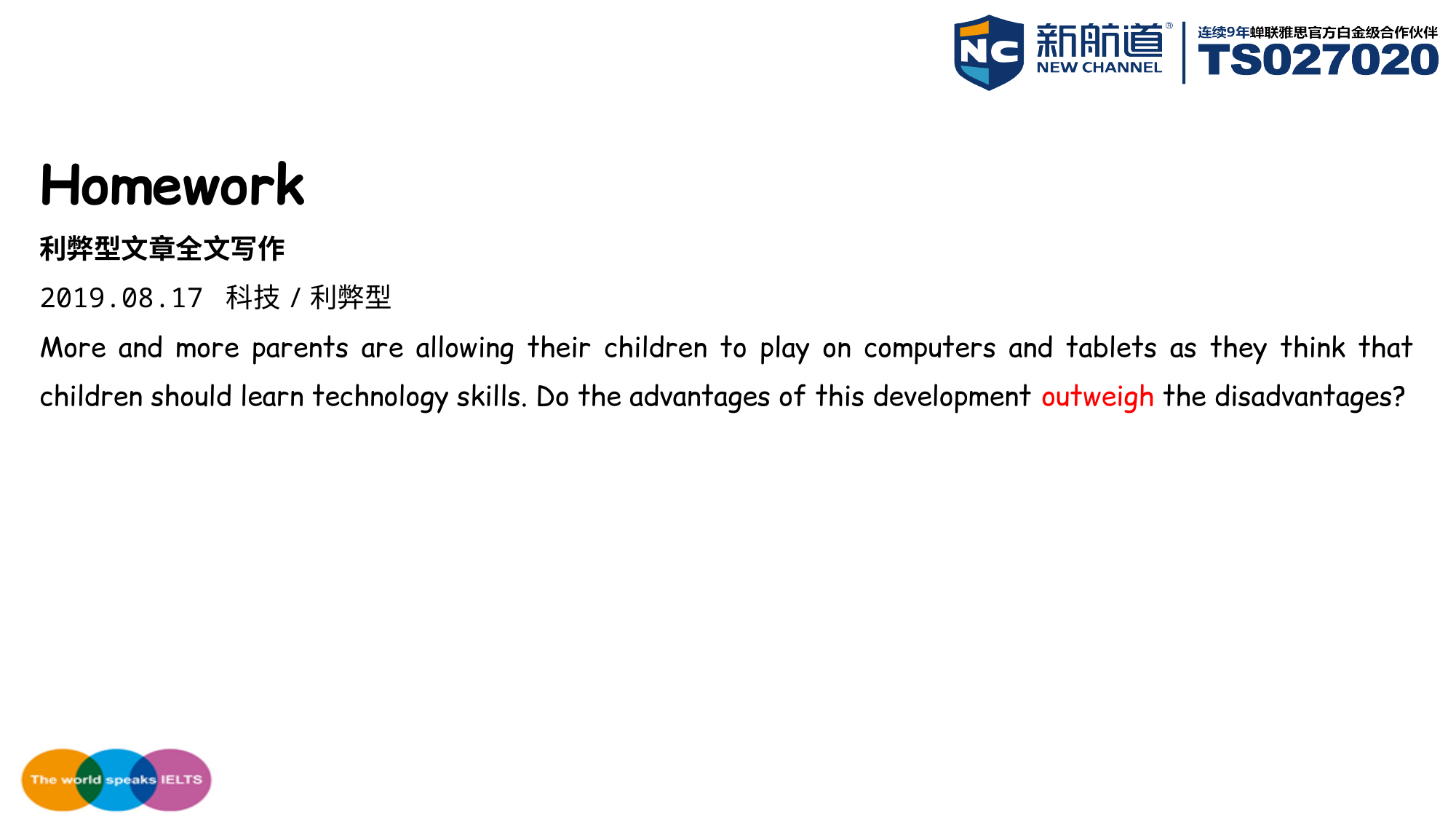

Homework
利弊型文章全文写作
2019.08.17 科技/利弊型
More and more parents are allowing their children to play on computers and tablets as they think that children should learn technology skills. Do the advantages of this development outweigh the disadvantages?